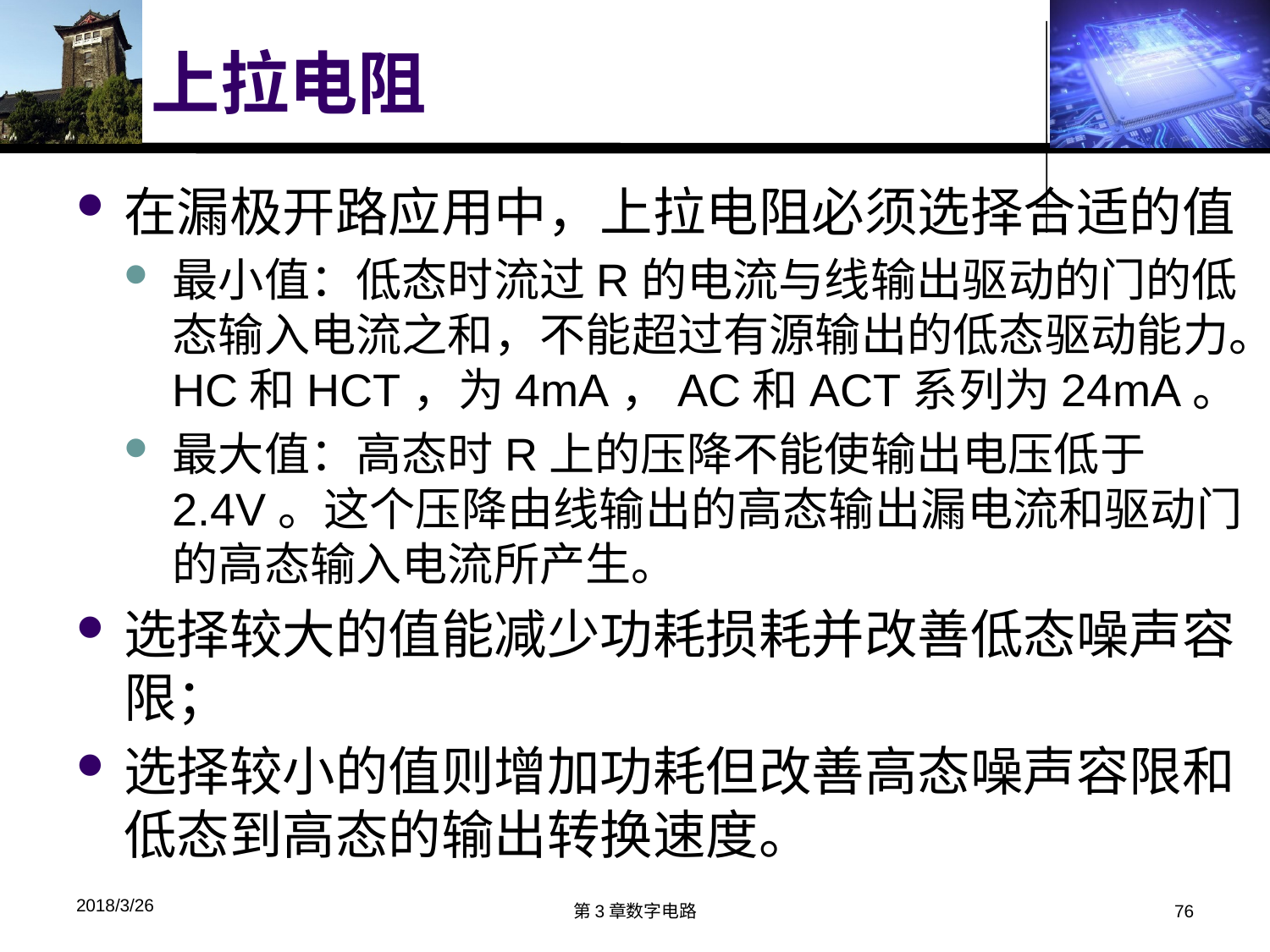

# 上拉电阻
在漏极开路应用中，上拉电阻必须选择合适的值
最小值：低态时流过R的电流与线输出驱动的门的低态输入电流之和，不能超过有源输出的低态驱动能力。HC和HCT，为4mA，AC和ACT系列为24mA。
最大值：高态时R上的压降不能使输出电压低于2.4V。这个压降由线输出的高态输出漏电流和驱动门的高态输入电流所产生。
选择较大的值能减少功耗损耗并改善低态噪声容限；
选择较小的值则增加功耗但改善高态噪声容限和低态到高态的输出转换速度。
2018/3/26
第3章数字电路
76